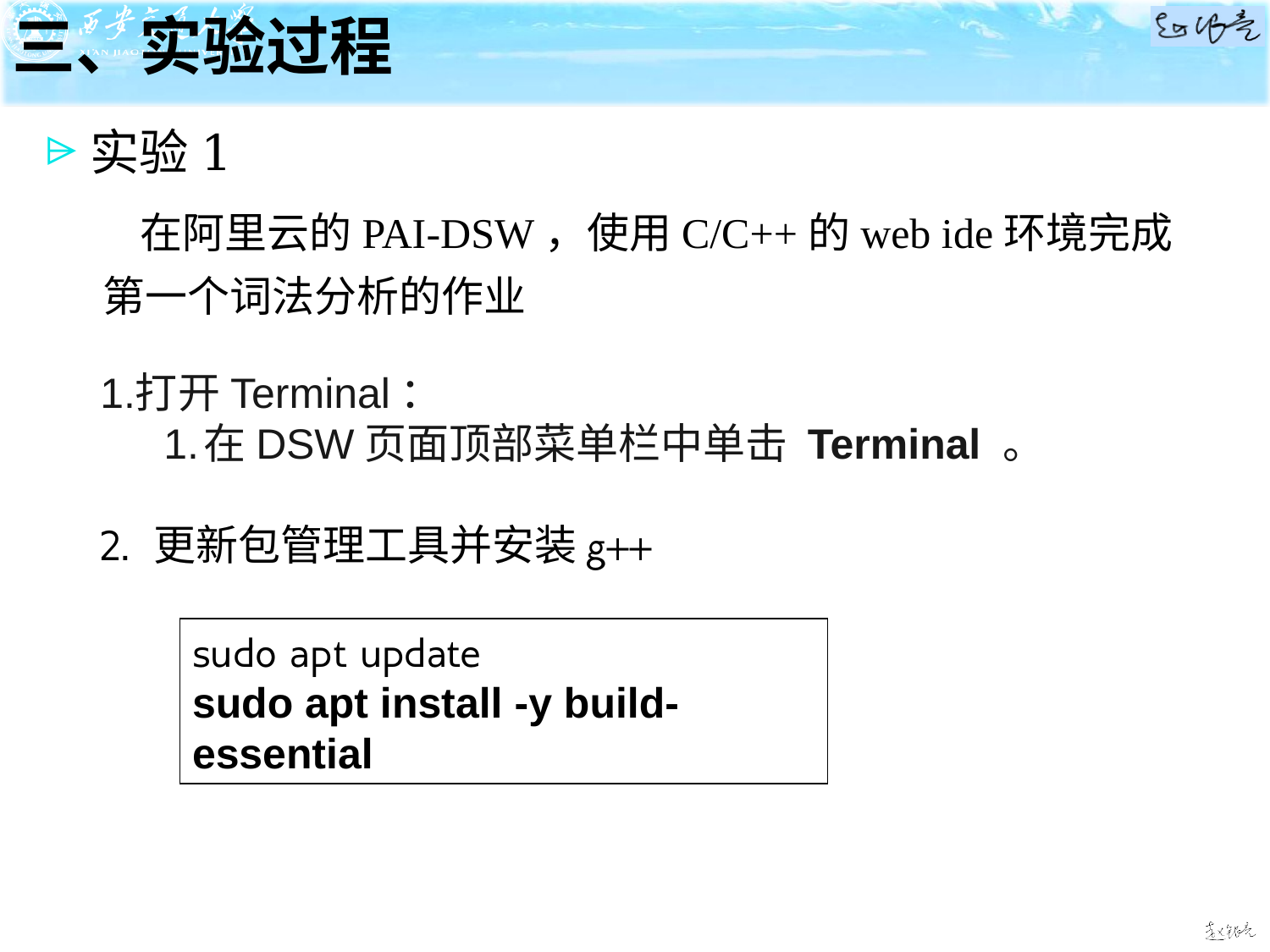

三、实验过程
#
实验1
在阿里云的PAI-DSW，使用C/C++的web ide环境完成第一个词法分析的作业
打开Terminal：
在DSW页面顶部菜单栏中单击 Terminal 。
2. 更新包管理工具并安装g++
sudo apt update
sudo apt install -y build-essential